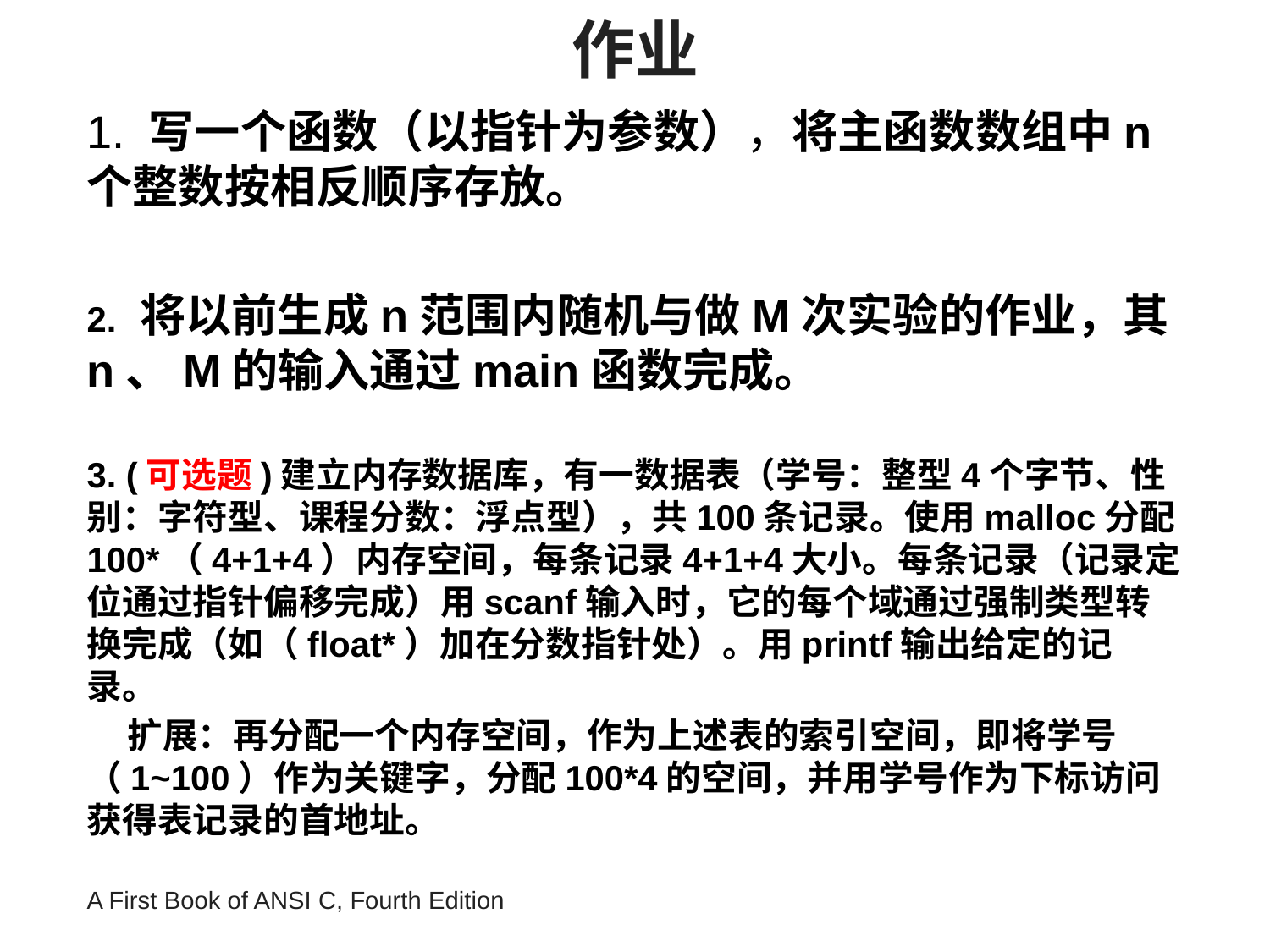

# 作业
1. 写一个函数（以指针为参数），将主函数数组中n个整数按相反顺序存放。

2. 将以前生成n范围内随机与做M次实验的作业，其n、M的输入通过main函数完成。

3. (可选题)建立内存数据库，有一数据表（学号：整型4个字节、性别：字符型、课程分数：浮点型），共100条记录。使用malloc分配100*（4+1+4）内存空间，每条记录4+1+4大小。每条记录（记录定位通过指针偏移完成）用scanf输入时，它的每个域通过强制类型转换完成（如（float*）加在分数指针处）。用printf输出给定的记录。
    扩展：再分配一个内存空间，作为上述表的索引空间，即将学号（1~100）作为关键字，分配100*4的空间，并用学号作为下标访问获得表记录的首地址。

A First Book of ANSI C, Fourth Edition
124